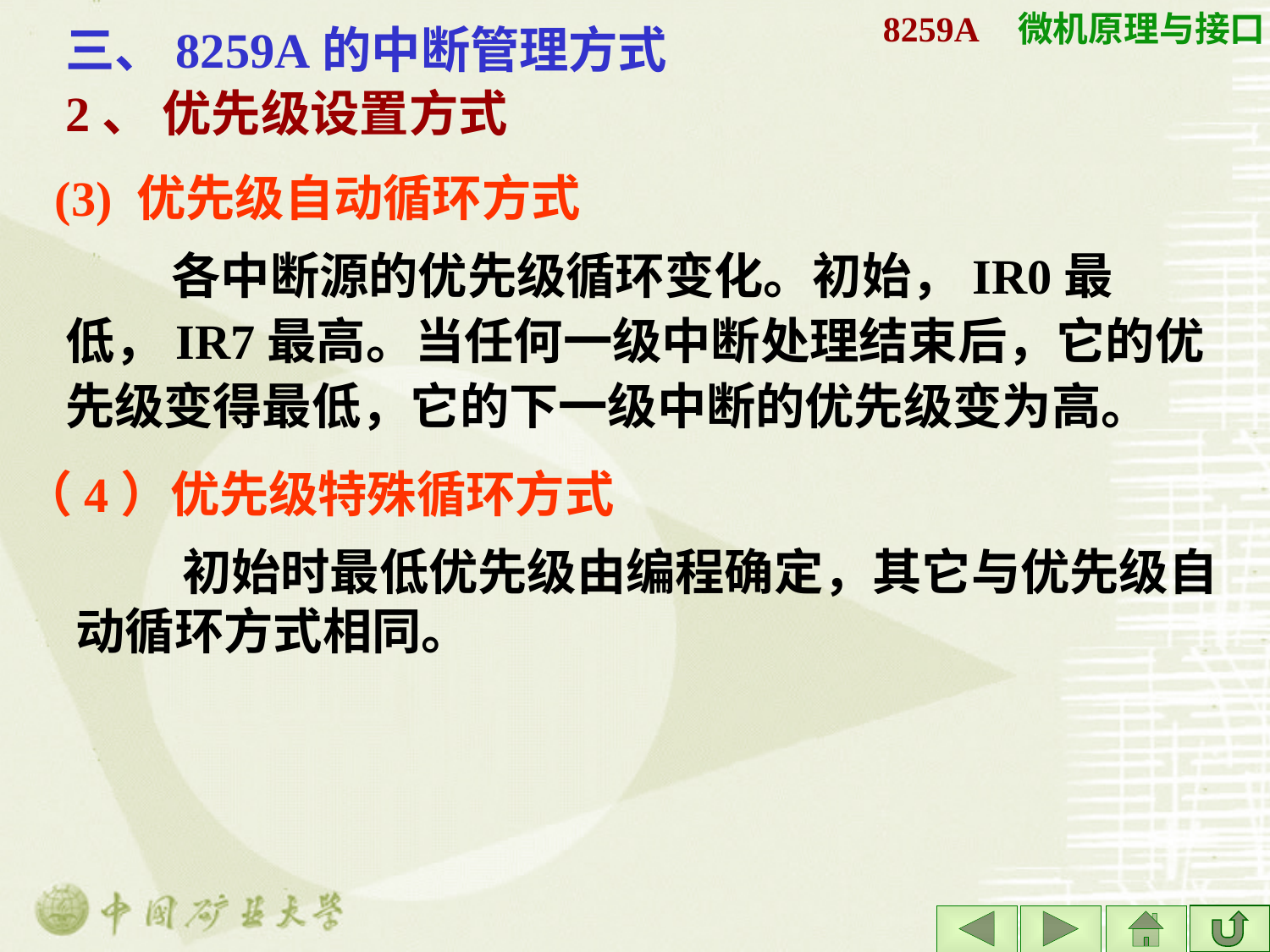

# 8259A
三、8259A的中断管理方式
2、 优先级设置方式
(3) 优先级自动循环方式
各中断源的优先级循环变化。初始，IR0最低，IR7最高。当任何一级中断处理结束后，它的优先级变得最低，它的下一级中断的优先级变为高。
（4）优先级特殊循环方式
初始时最低优先级由编程确定，其它与优先级自动循环方式相同。